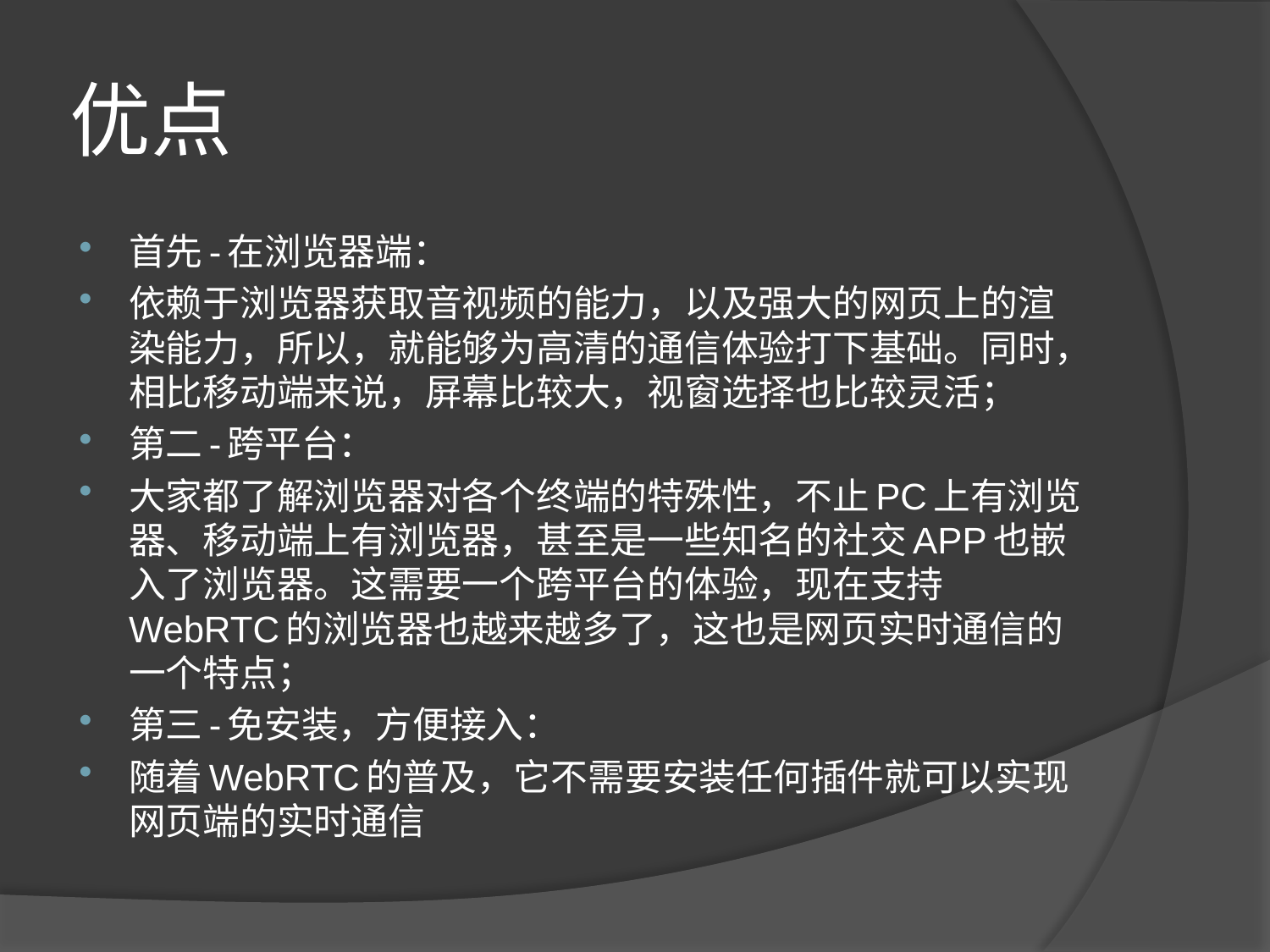

# 优点
首先-在浏览器端：
依赖于浏览器获取音视频的能力，以及强大的网页上的渲染能力，所以，就能够为高清的通信体验打下基础。同时，相比移动端来说，屏幕比较大，视窗选择也比较灵活；
第二-跨平台：
大家都了解浏览器对各个终端的特殊性，不止PC上有浏览器、移动端上有浏览器，甚至是一些知名的社交APP也嵌入了浏览器。这需要一个跨平台的体验，现在支持WebRTC的浏览器也越来越多了，这也是网页实时通信的一个特点；
第三-免安装，方便接入：
随着WebRTC的普及，它不需要安装任何插件就可以实现网页端的实时通信